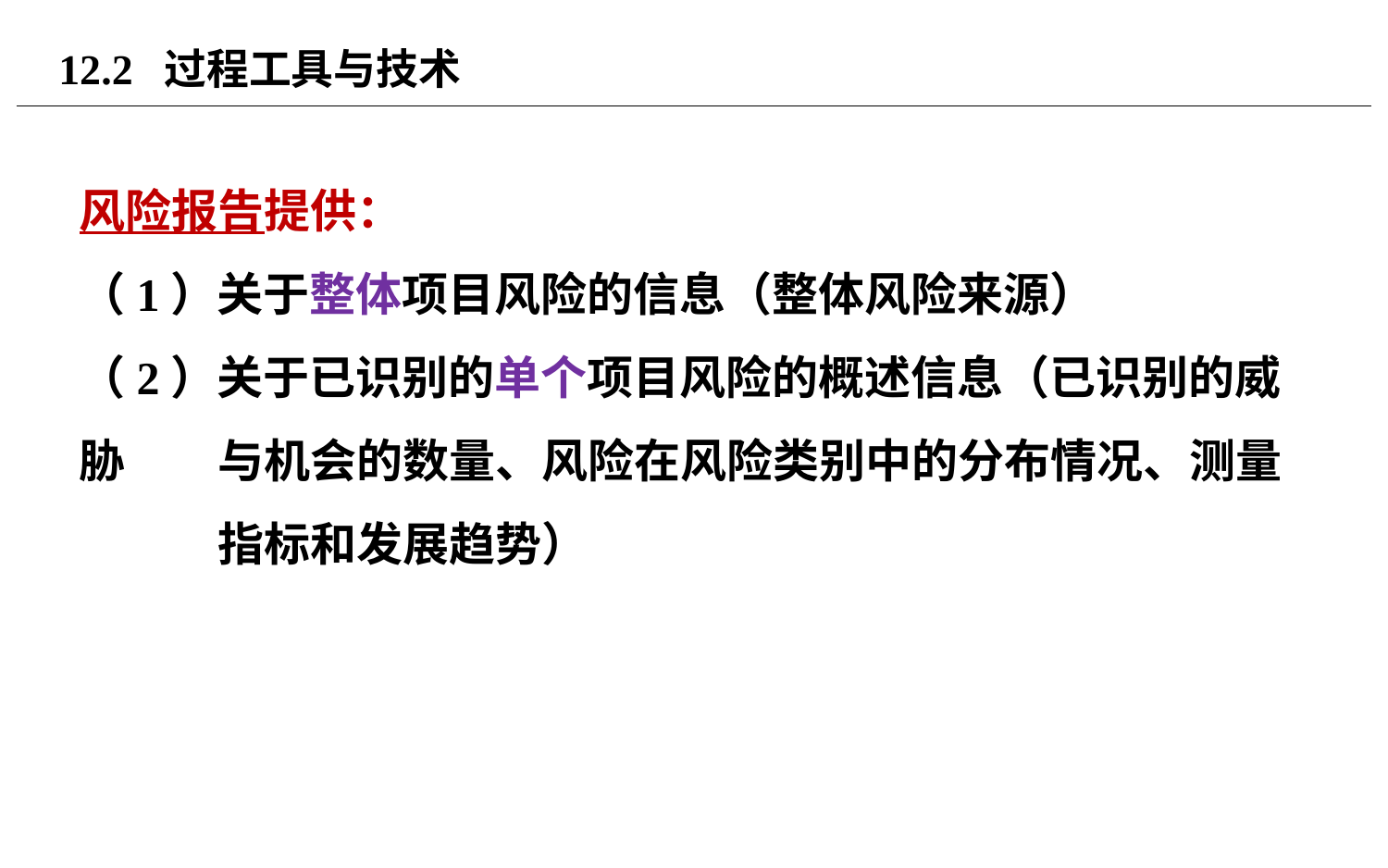

# 12.2  过程工具与技术
风险报告提供：
（1）关于整体项目风险的信息（整体风险来源）
（2）关于已识别的单个项目风险的概述信息（已识别的威胁	与机会的数量、风险在风险类别中的分布情况、测量	指标和发展趋势）